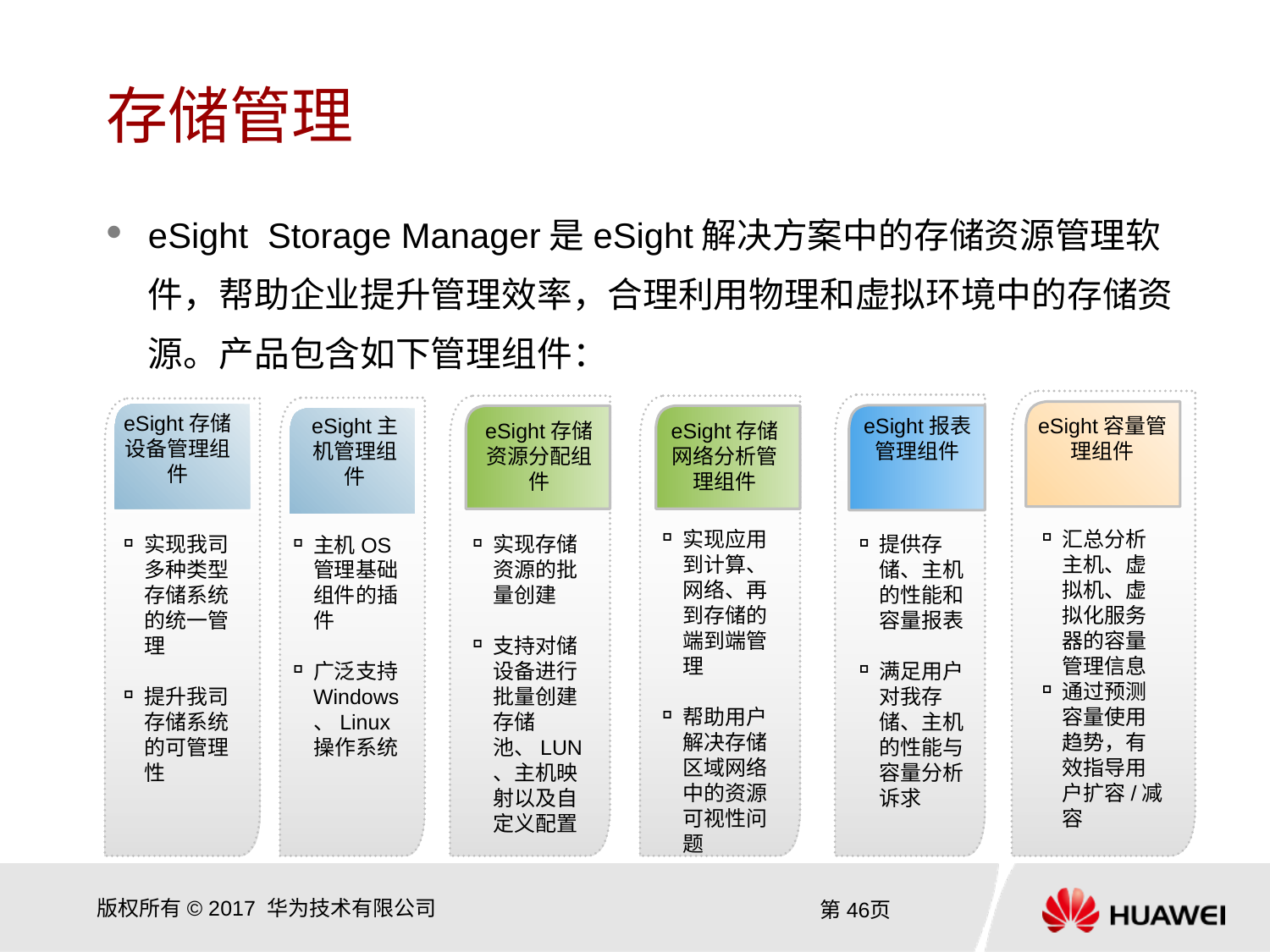

# 存储管理
eSight  Storage Manager是eSight解决方案中的存储资源管理软件，帮助企业提升管理效率，合理利用物理和虚拟环境中的存储资源。产品包含如下管理组件：

eSight存储设备管理组件

eSight主机管理组件
eSight报表管理组件
eSight容量管理组件

eSight存储资源分配组件
eSight存储网络分析管理组件
实现应用到计算、网络、再到存储的端到端管理

帮助用户解决存储区域网络中的资源可视性问题
汇总分析主机、虚拟机、虚拟化服务器的容量管理信息
通过预测容量使用趋势，有效指导用户扩容/减容
实现我司多种类型存储系统的统一管理

提升我司存储系统的可管理性
主机OS管理基础组件的插件

广泛支持Windows、Linux操作系统
实现存储资源的批量创建

支持对储设备进行批量创建存储池、LUN、主机映射以及自定义配置
提供存储、主机的性能和容量报表

满足用户对我存储、主机的性能与容量分析诉求